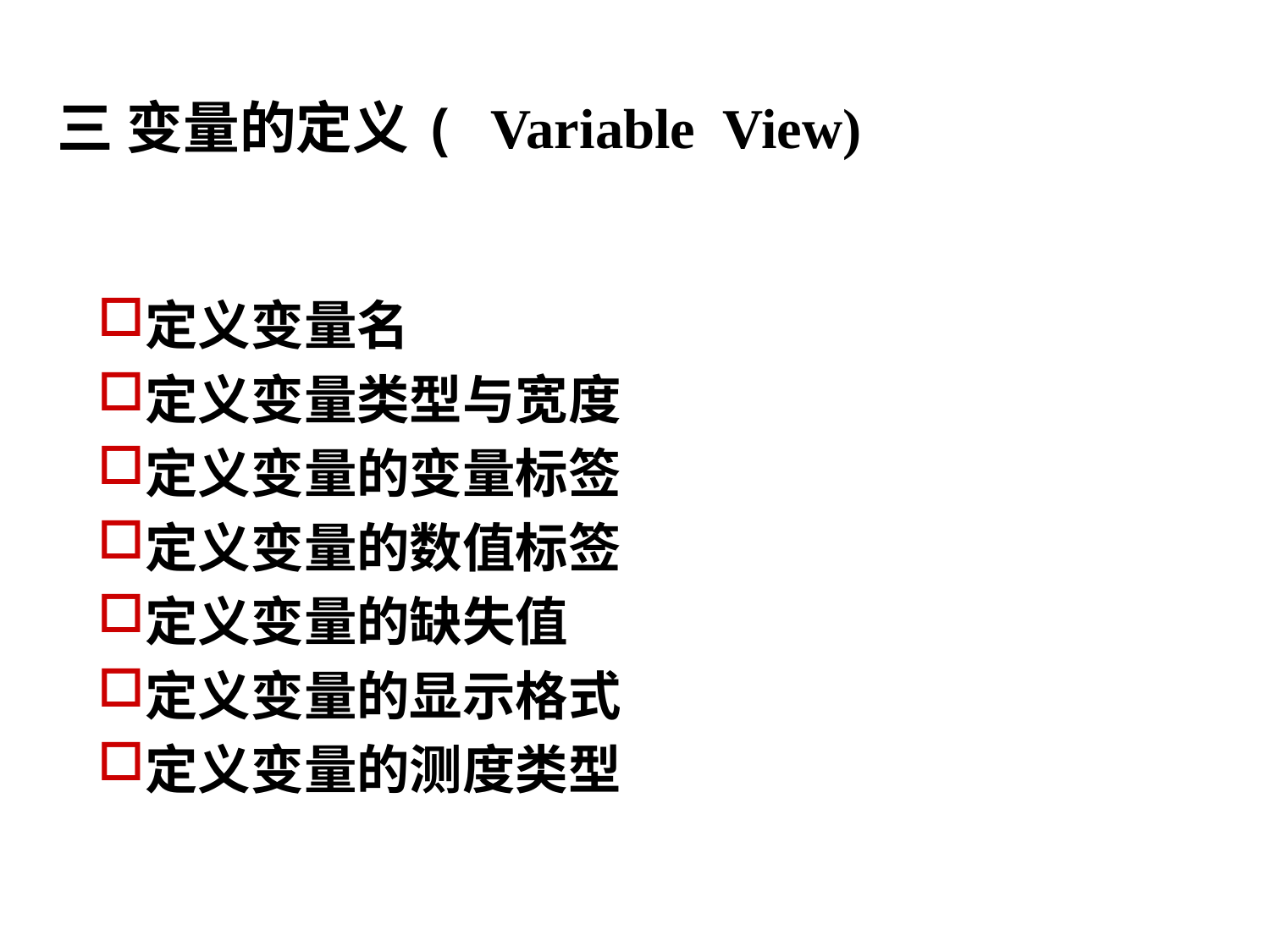

三 变量的定义( Variable  View)
定义变量名
定义变量类型与宽度
定义变量的变量标签
定义变量的数值标签
定义变量的缺失值
定义变量的显示格式
定义变量的测度类型